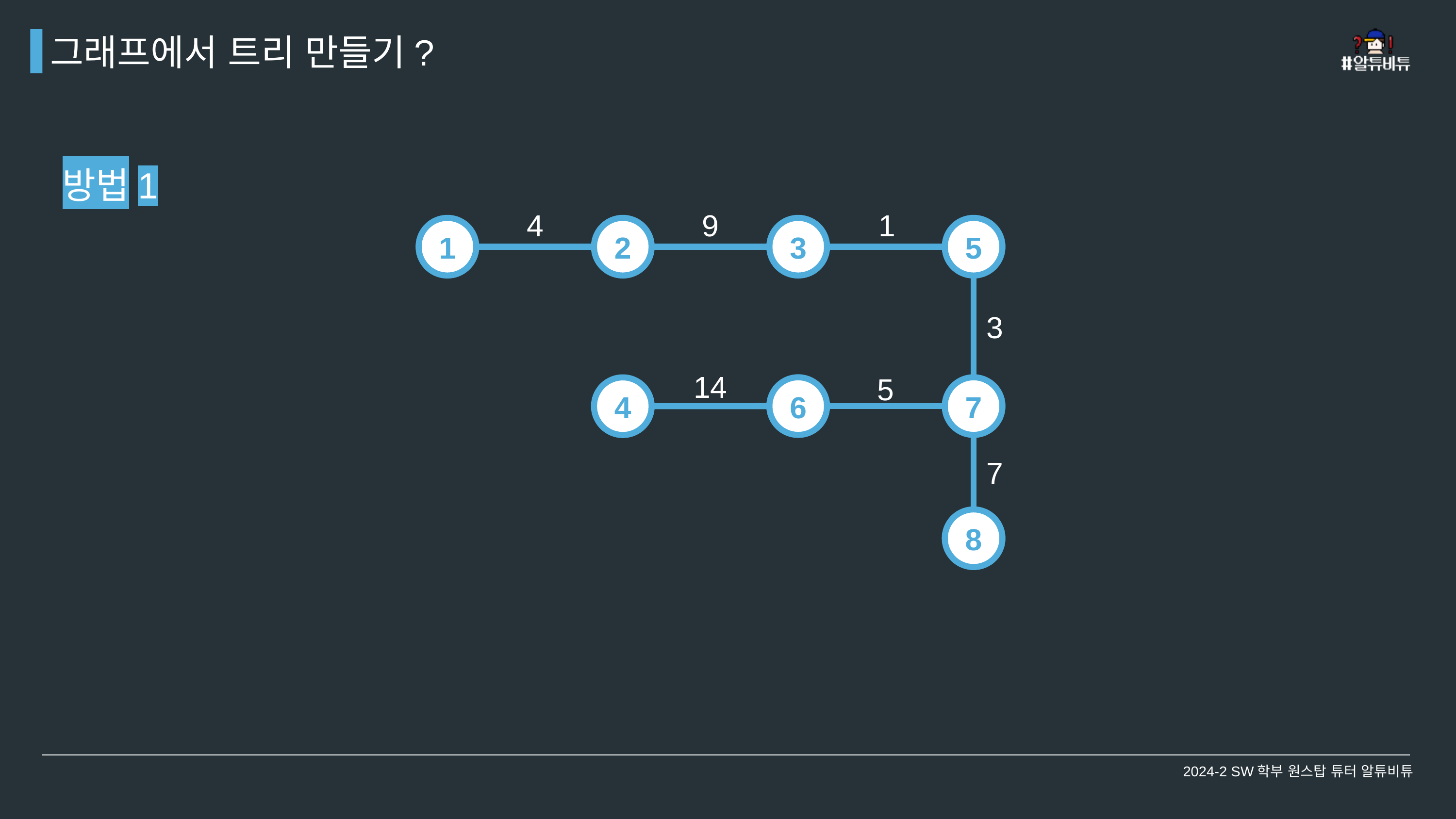

그래프에서 트리 만들기?
방법1
4
9
1
1
2
3
5
6
7
4
8
3
14
5
7
2024-2 SW학부 원스탑 튜터 알튜비튜